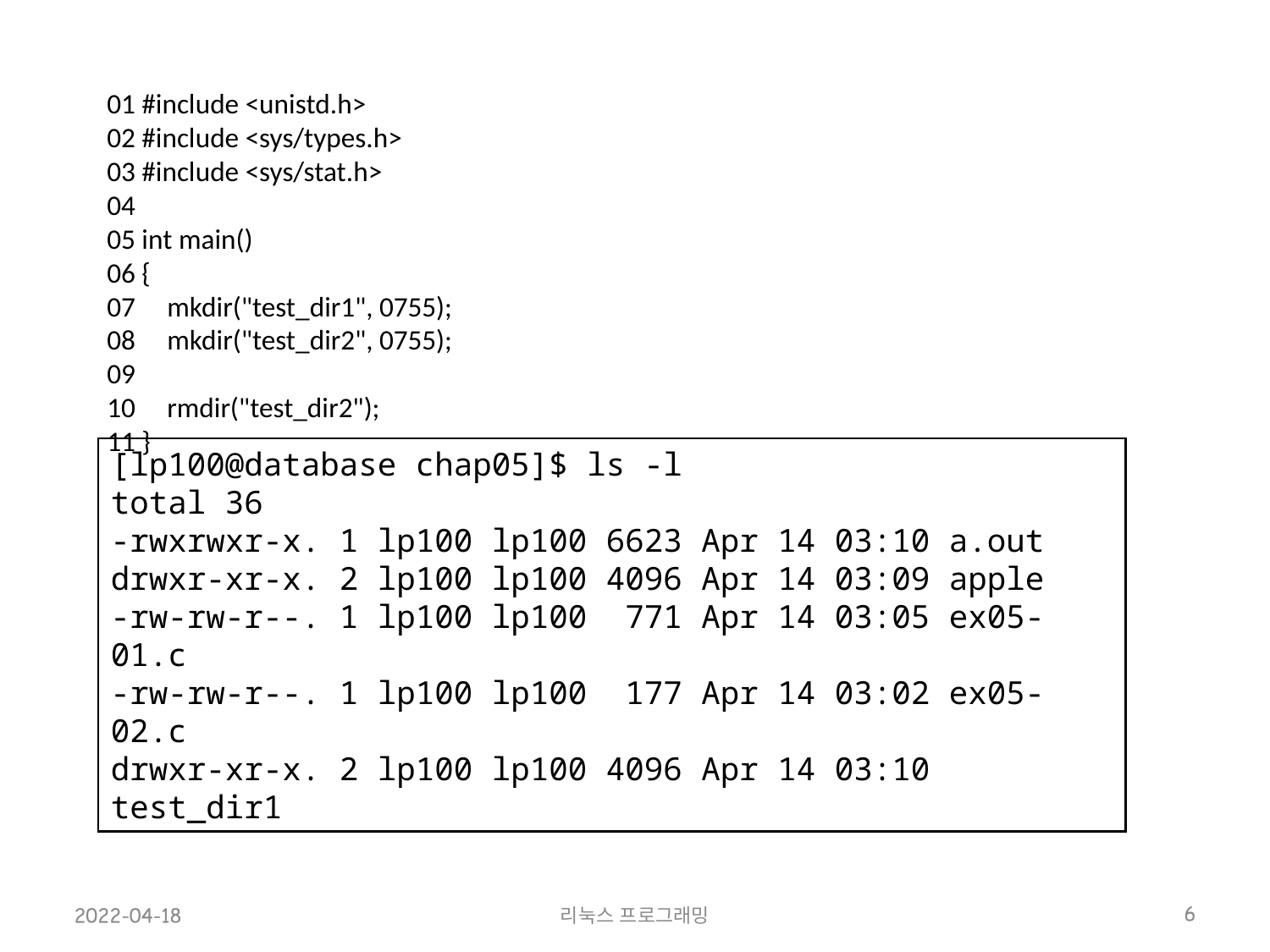

01 #include <unistd.h>
02 #include <sys/types.h>
03 #include <sys/stat.h>
04
05 int main()
06 {
07     mkdir("test_dir1", 0755);
08     mkdir("test_dir2", 0755);
09
10     rmdir("test_dir2");
11 }
[lp100@database chap05]$ ls -l
total 36
-rwxrwxr-x. 1 lp100 lp100 6623 Apr 14 03:10 a.out
drwxr-xr-x. 2 lp100 lp100 4096 Apr 14 03:09 apple
-rw-rw-r--. 1 lp100 lp100  771 Apr 14 03:05 ex05-01.c
-rw-rw-r--. 1 lp100 lp100  177 Apr 14 03:02 ex05-02.c
drwxr-xr-x. 2 lp100 lp100 4096 Apr 14 03:10 test_dir1
2022-04-18
리눅스 프로그래밍
6